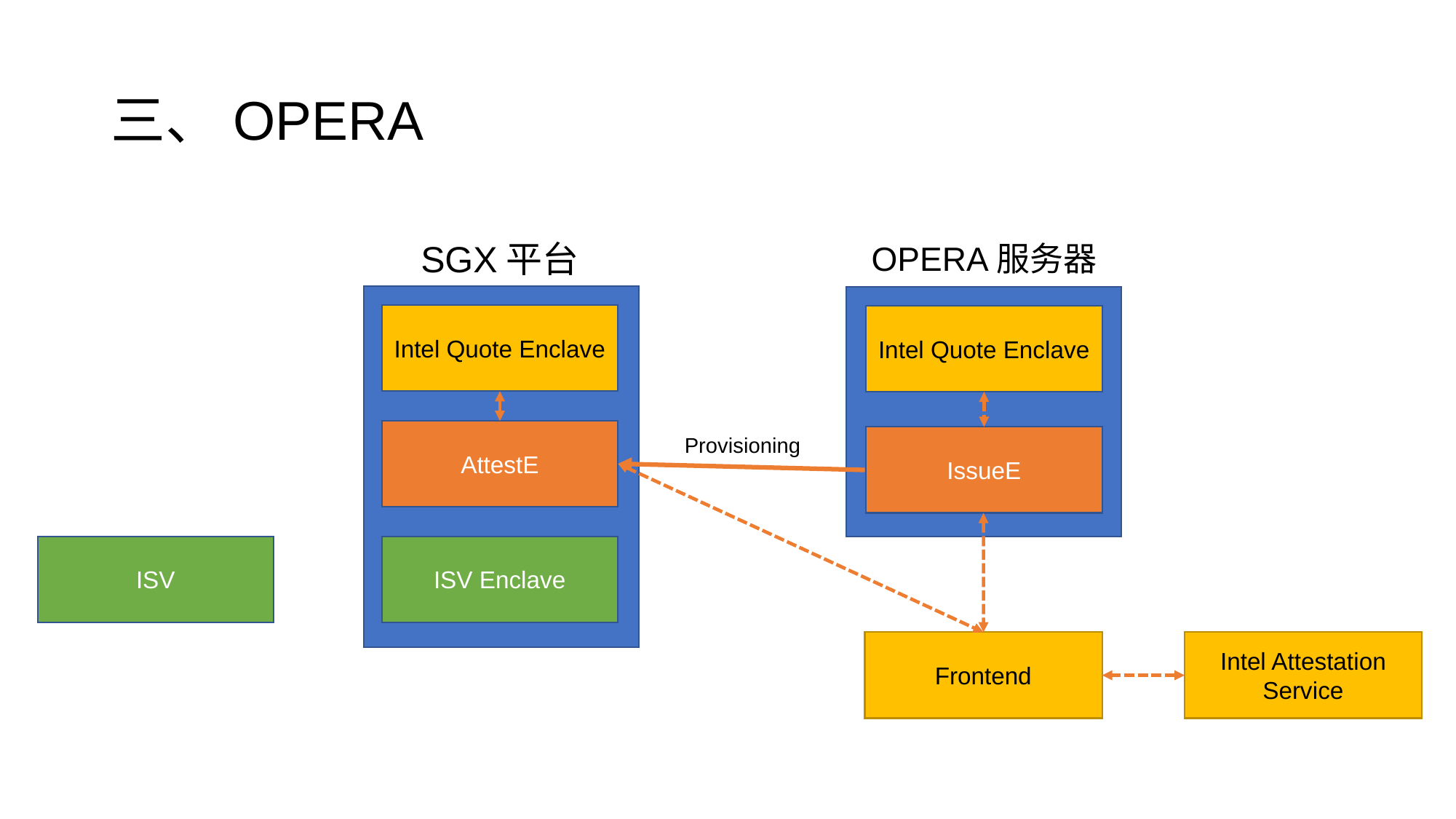

# 三、OPERA
SGX平台
OPERA服务器

Intel Quote Enclave
Intel Quote Enclave
AttestE
Provisioning
IssueE
ISV
ISV Enclave
Frontend
Intel Attestation Service